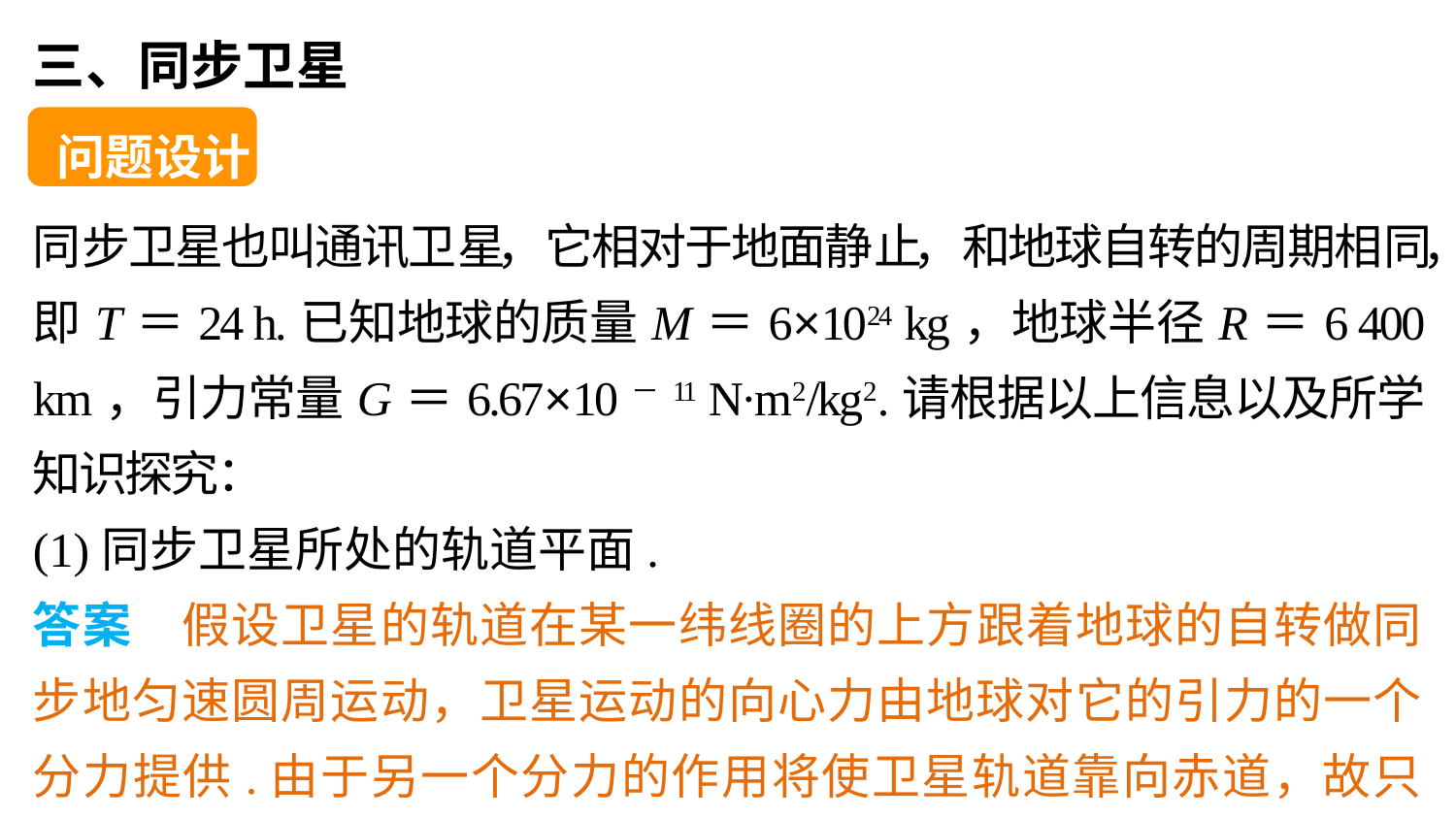

三、同步卫星
 问题设计
同步卫星也叫通讯卫星，它相对于地面静止，和地球自转的周期相同，即T＝24 h.已知地球的质量M＝6×1024 kg，地球半径R＝6 400 km，引力常量G＝6.67×10－11 N·m2/kg2.请根据以上信息以及所学知识探究：
(1)同步卫星所处的轨道平面.
答案　假设卫星的轨道在某一纬线圈的上方跟着地球的自转做同步地匀速圆周运动，卫星运动的向心力由地球对它的引力的一个分力提供.由于另一个分力的作用将使卫星轨道靠向赤道，故只有在赤道上方，同步卫星才能稳定的运行.